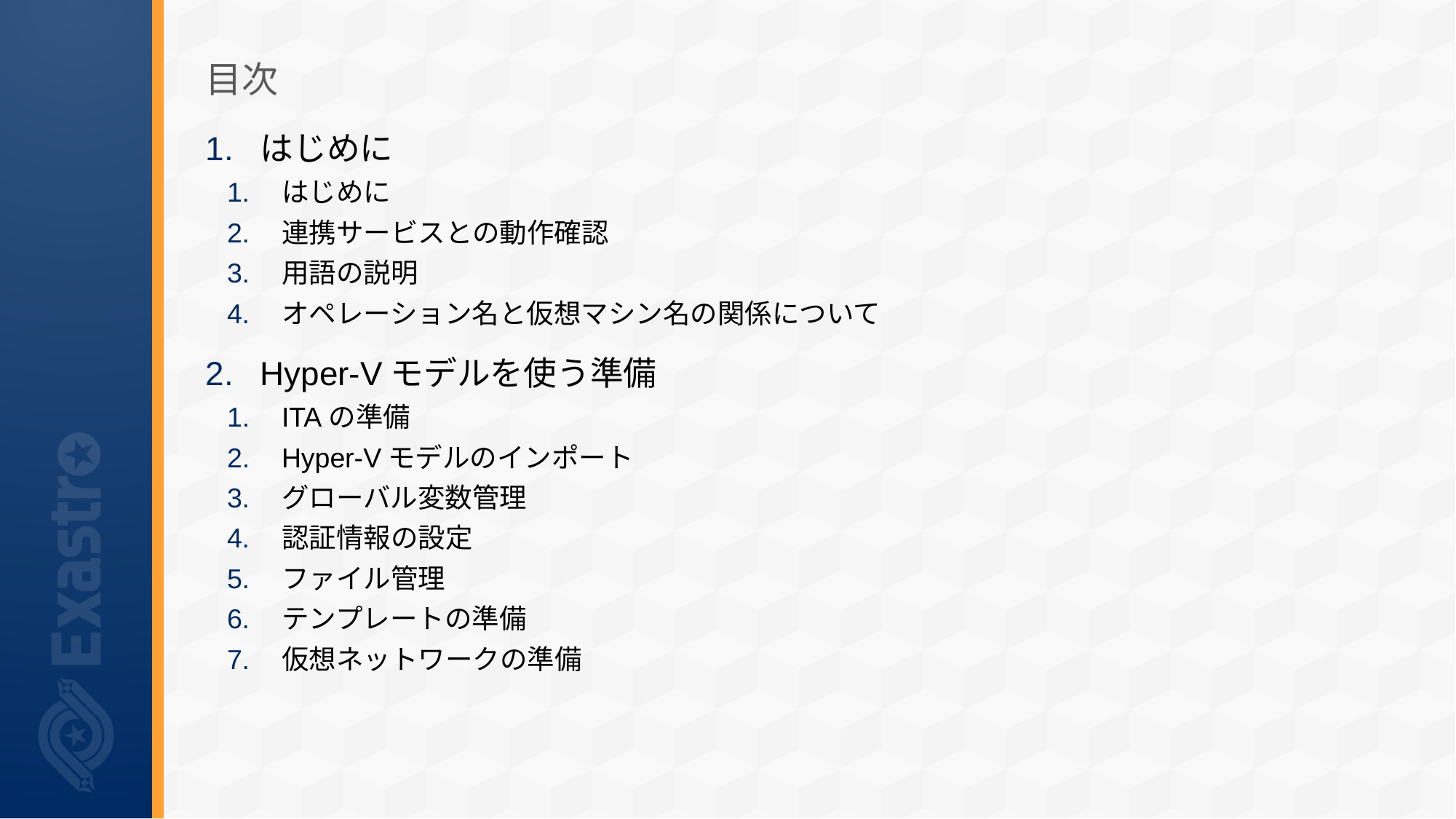

# 目次
はじめに
はじめに
連携サービスとの動作確認
用語の説明
オペレーション名と仮想マシン名の関係について
Hyper-Vモデルを使う準備
ITAの準備
Hyper-Vモデルのインポート
グローバル変数管理
認証情報の設定
ファイル管理
テンプレートの準備
仮想ネットワークの準備